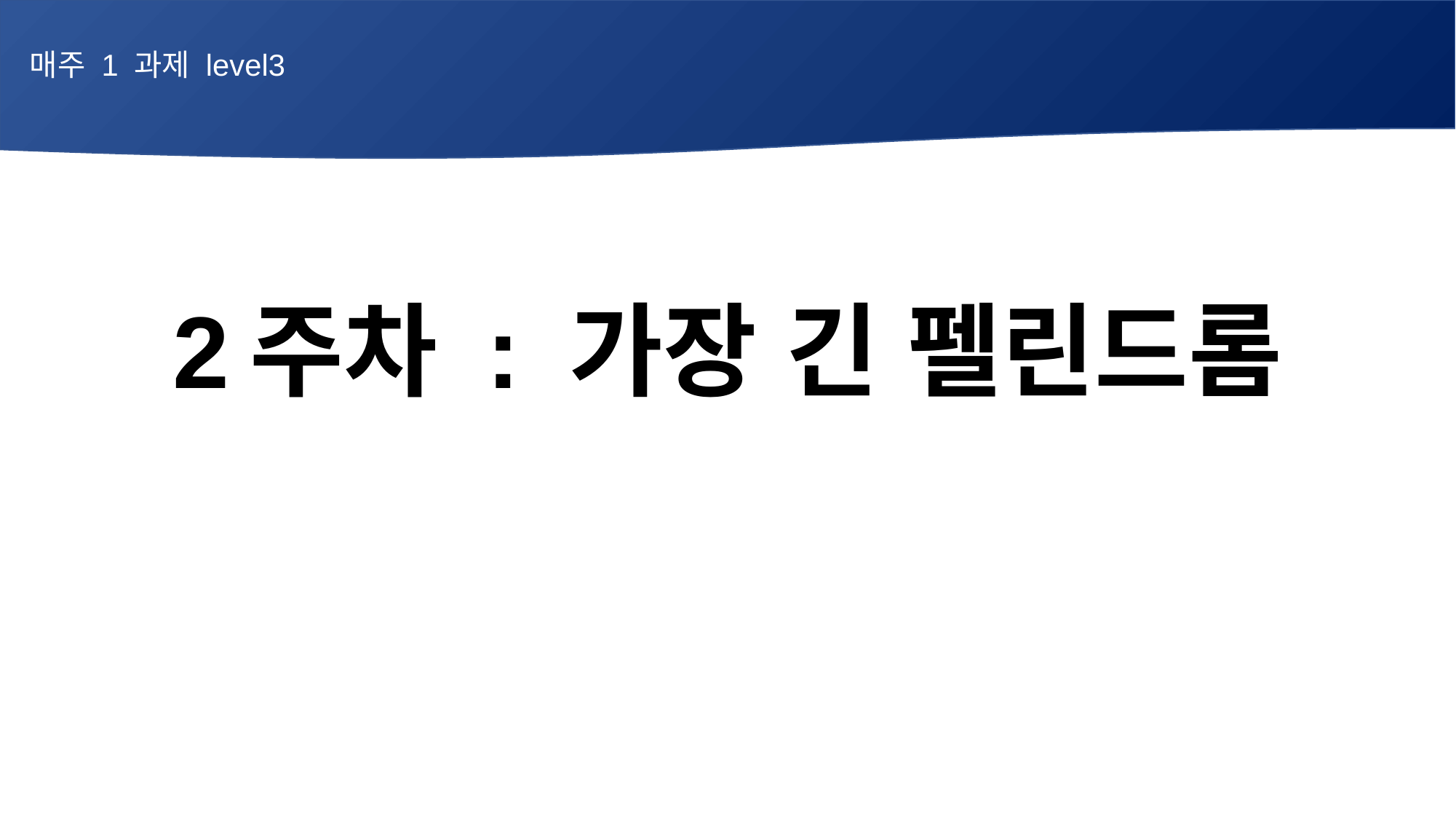

매주 1 과제 level3
2주차 : 가장 긴 펠린드롬